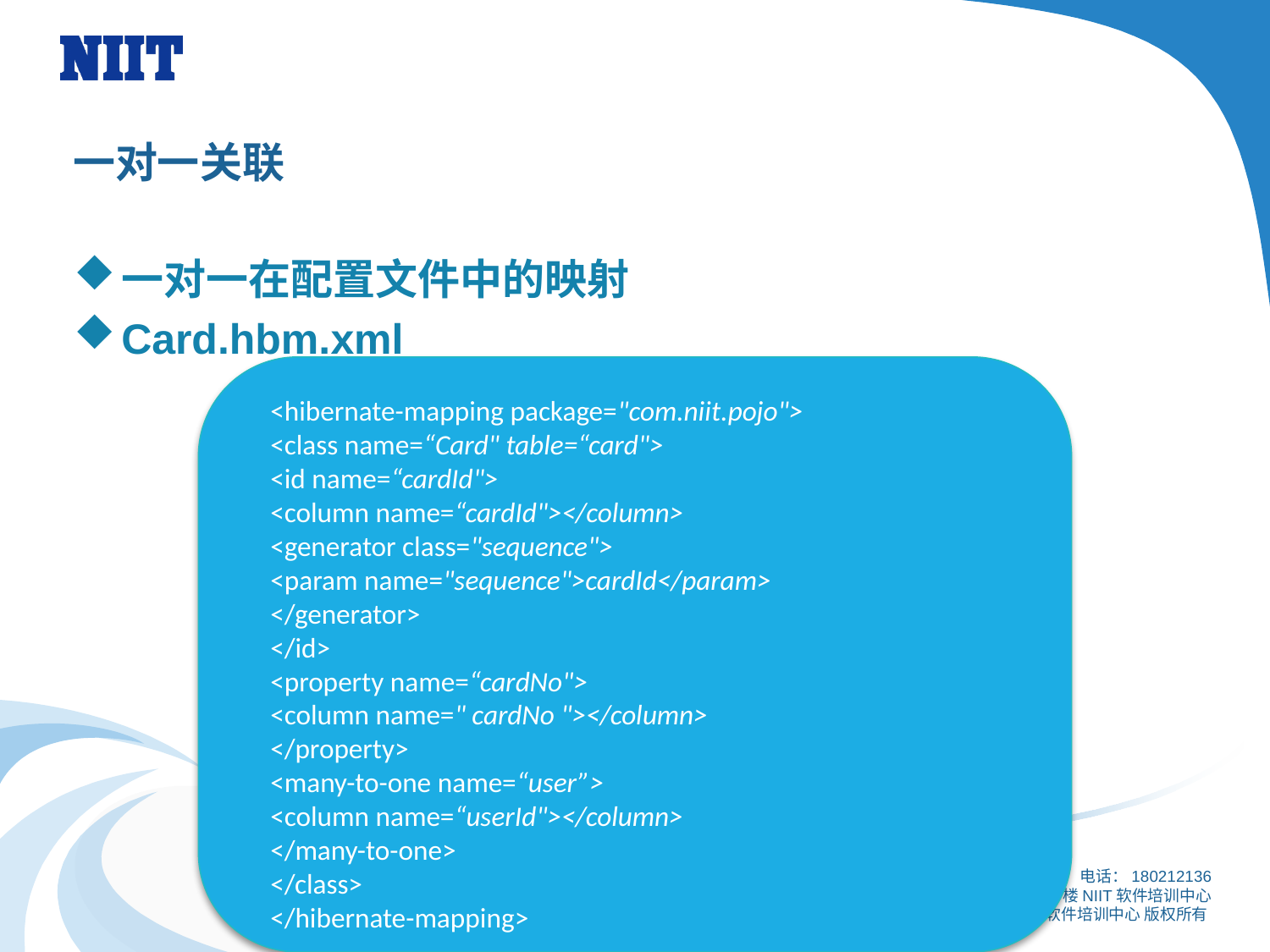

# 一对一关联
一对一在配置文件中的映射
Card.hbm.xml

<hibernate-mapping package="com.niit.pojo">
<class name=“Card" table=“card">
<id name=“cardId">
<column name=“cardId"></column>
<generator class="sequence">
<param name="sequence">cardId</param>
</generator>
</id>
<property name=“cardNo">
<column name=" cardNo "></column>
</property>
<many-to-one name=“user”>
<column name=“userId"></column>
</many-to-one>
</class>
</hibernate-mapping>